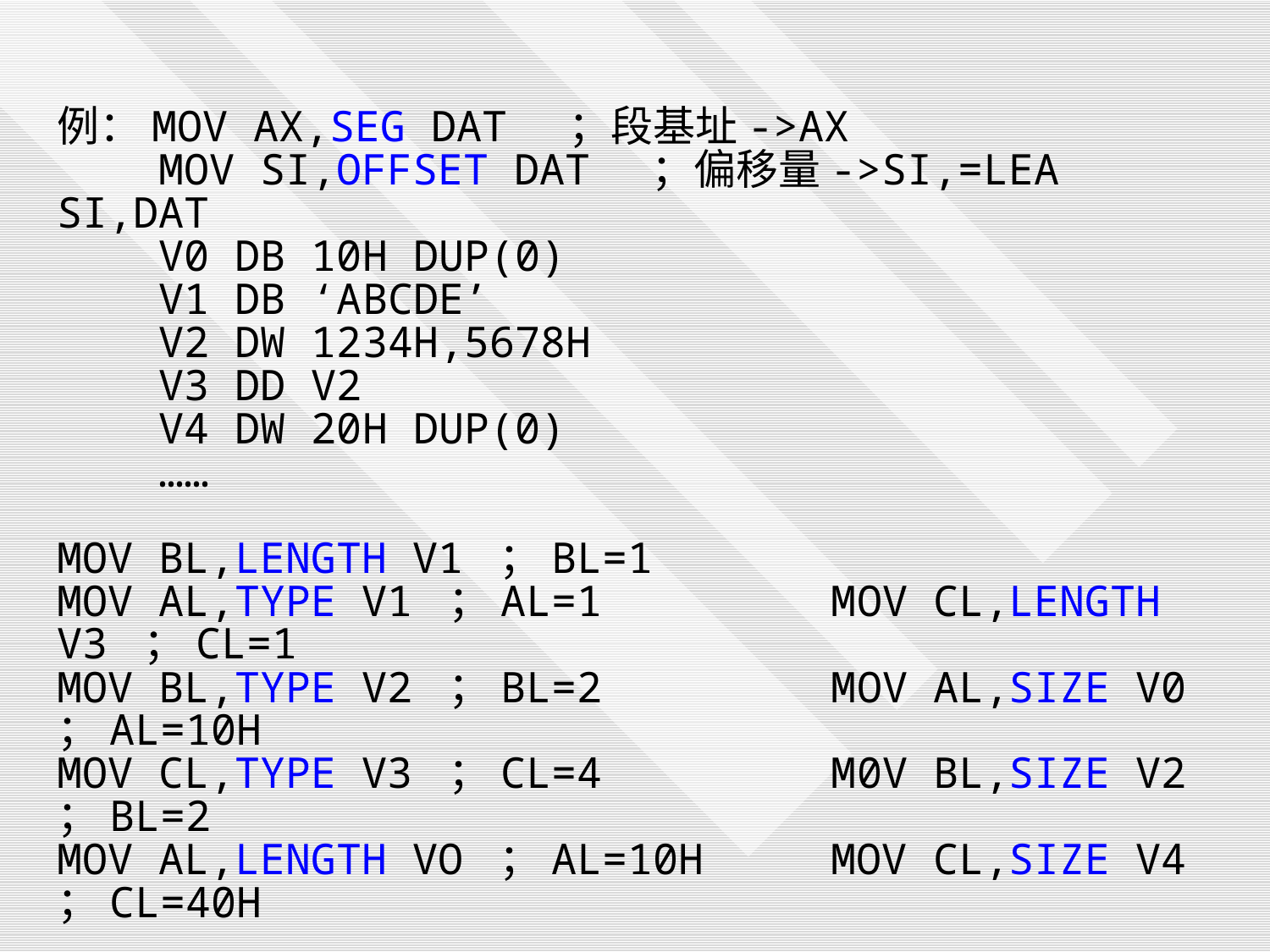

例：MOV AX,SEG DAT  ；段基址->AX
    MOV SI,OFFSET DAT  ；偏移量->SI,=LEA SI,DAT
    V0 DB 10H DUP(0)
    V1 DB ‘ABCDE’
    V2 DW 1234H,5678H
    V3 DD V2
    V4 DW 20H DUP(0)
    ……

MOV BL,LENGTH V1 ；BL=1
MOV AL,TYPE V1 ；AL=1         MOV CL,LENGTH V3 ；CL=1
MOV BL,TYPE V2 ；BL=2         MOV AL,SIZE V0 ；AL=10H
MOV CL,TYPE V3 ；CL=4         M0V BL,SIZE V2 ；BL=2
MOV AL,LENGTH VO ；AL=10H     MOV CL,SIZE V4 ；CL=40H